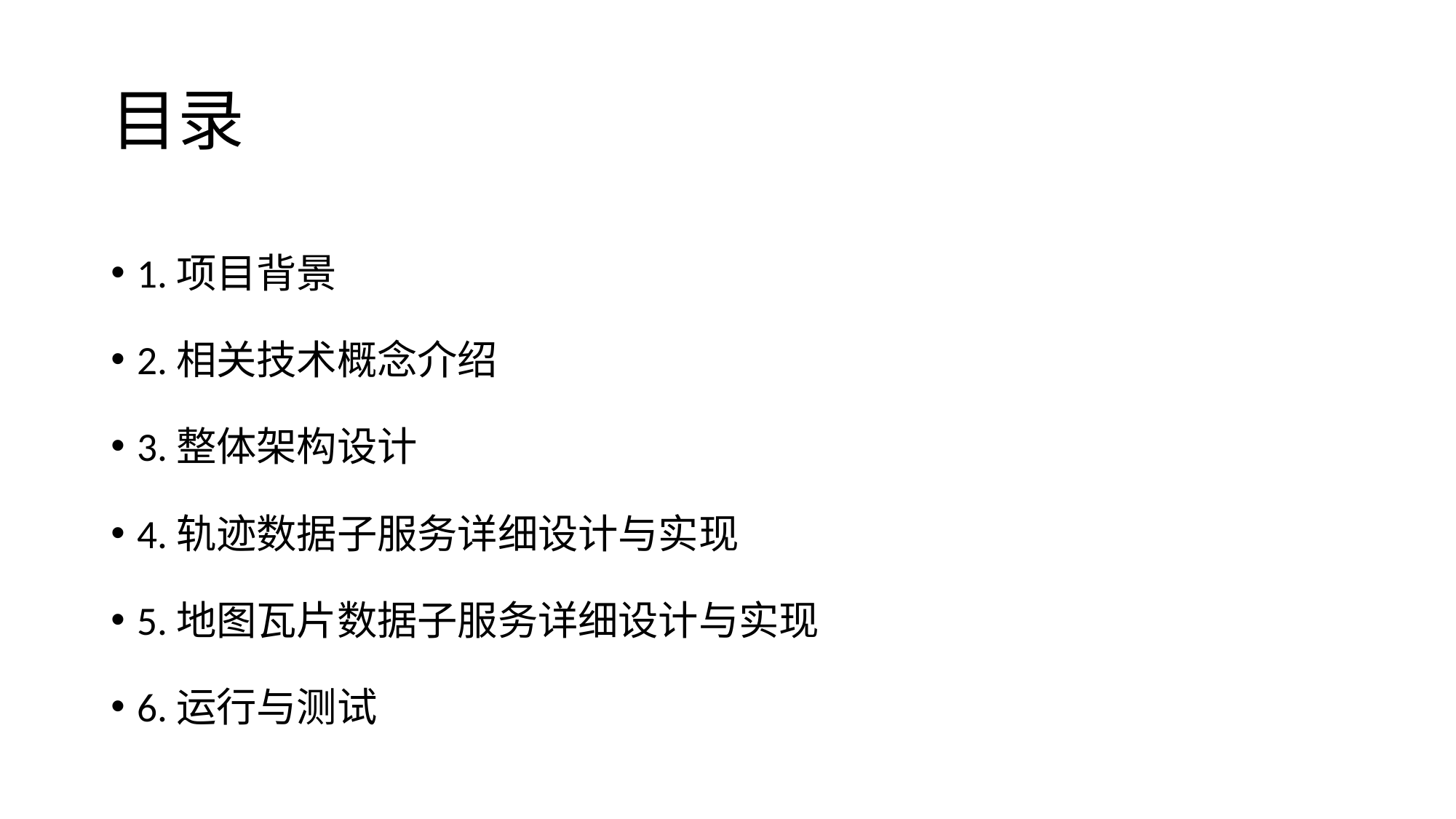

# 目录
1.项目背景
2.相关技术概念介绍
3.整体架构设计
4.轨迹数据子服务详细设计与实现
5.地图瓦片数据子服务详细设计与实现
6.运行与测试